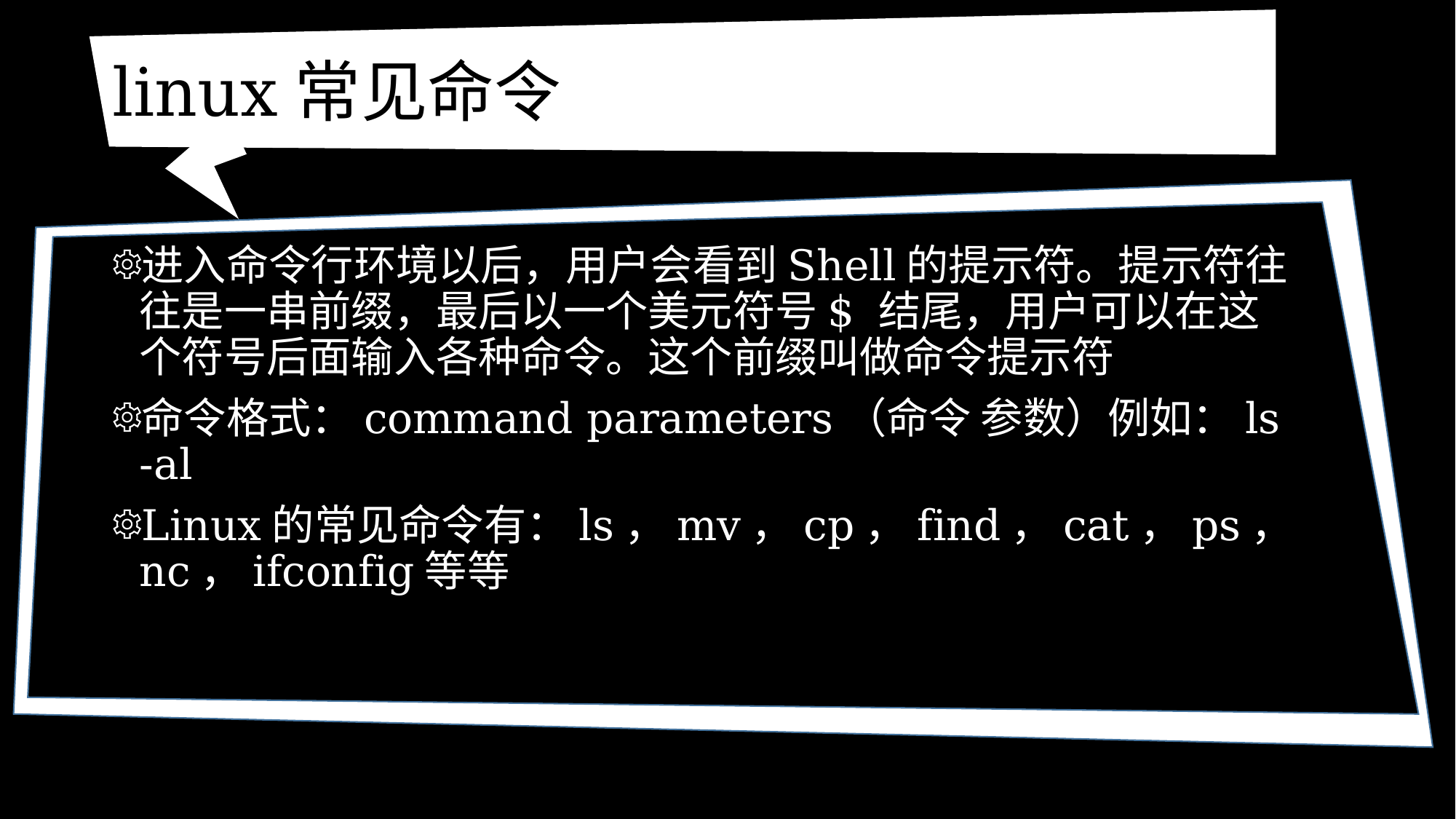

# linux常见命令
进入命令行环境以后，用户会看到Shell的提示符。提示符往往是一串前缀，最后以一个美元符号$ 结尾，用户可以在这个符号后面输入各种命令。这个前缀叫做命令提示符
命令格式：command parameters（命令 参数）例如：ls -al
Linux的常见命令有：ls，mv，cp，find，cat，ps，nc，ifconfig等等